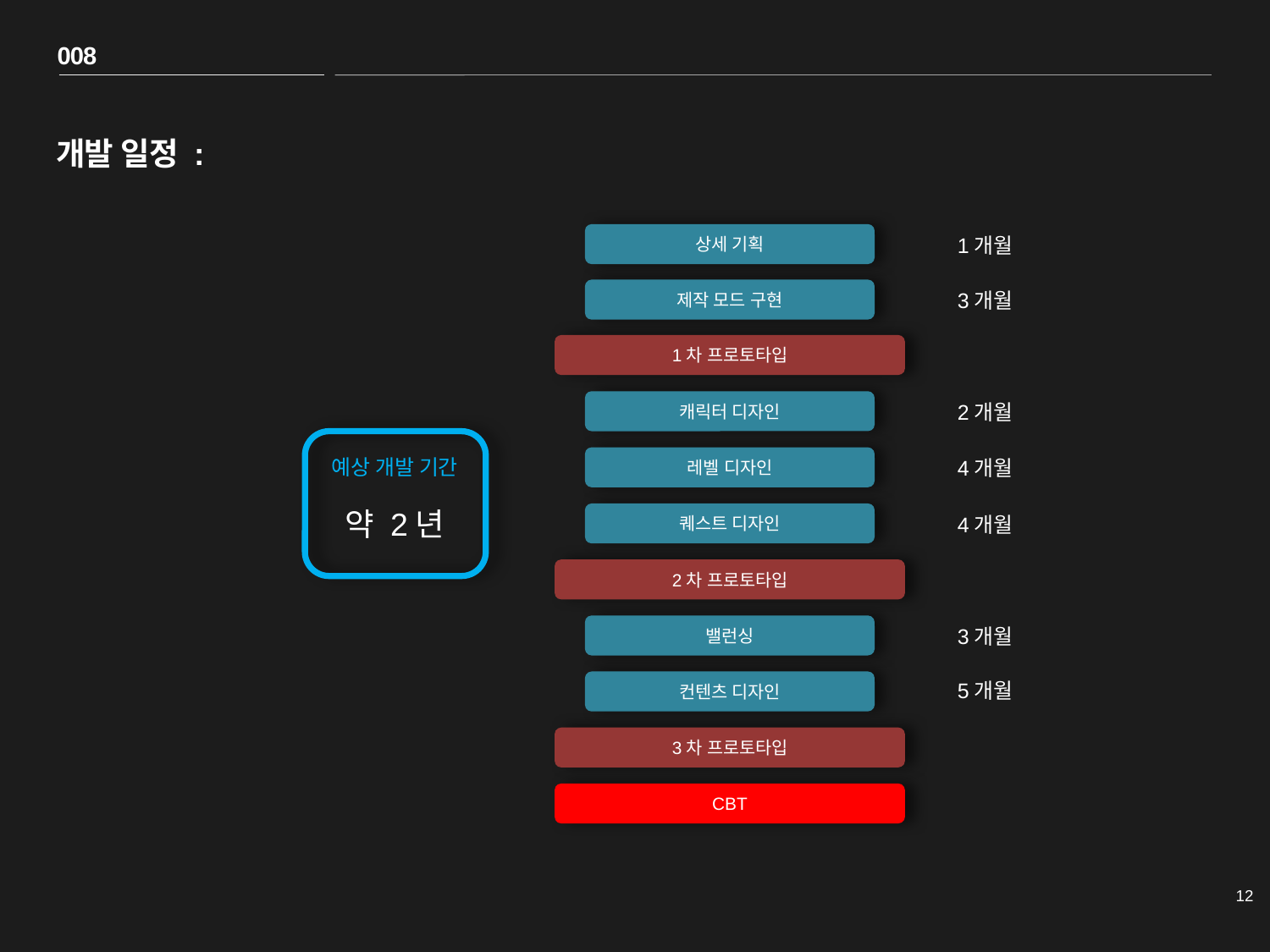

008
# 개발 일정 :
상세 기획
1개월
제작 모드 구현
3개월
1차 프로토타입
캐릭터 디자인
2개월

예상 개발 기간

약 2년
레벨 디자인
4개월
퀘스트 디자인
4개월
2차 프로토타입
밸런싱
3개월
5개월
컨텐츠 디자인
3차 프로토타입
CBT
12